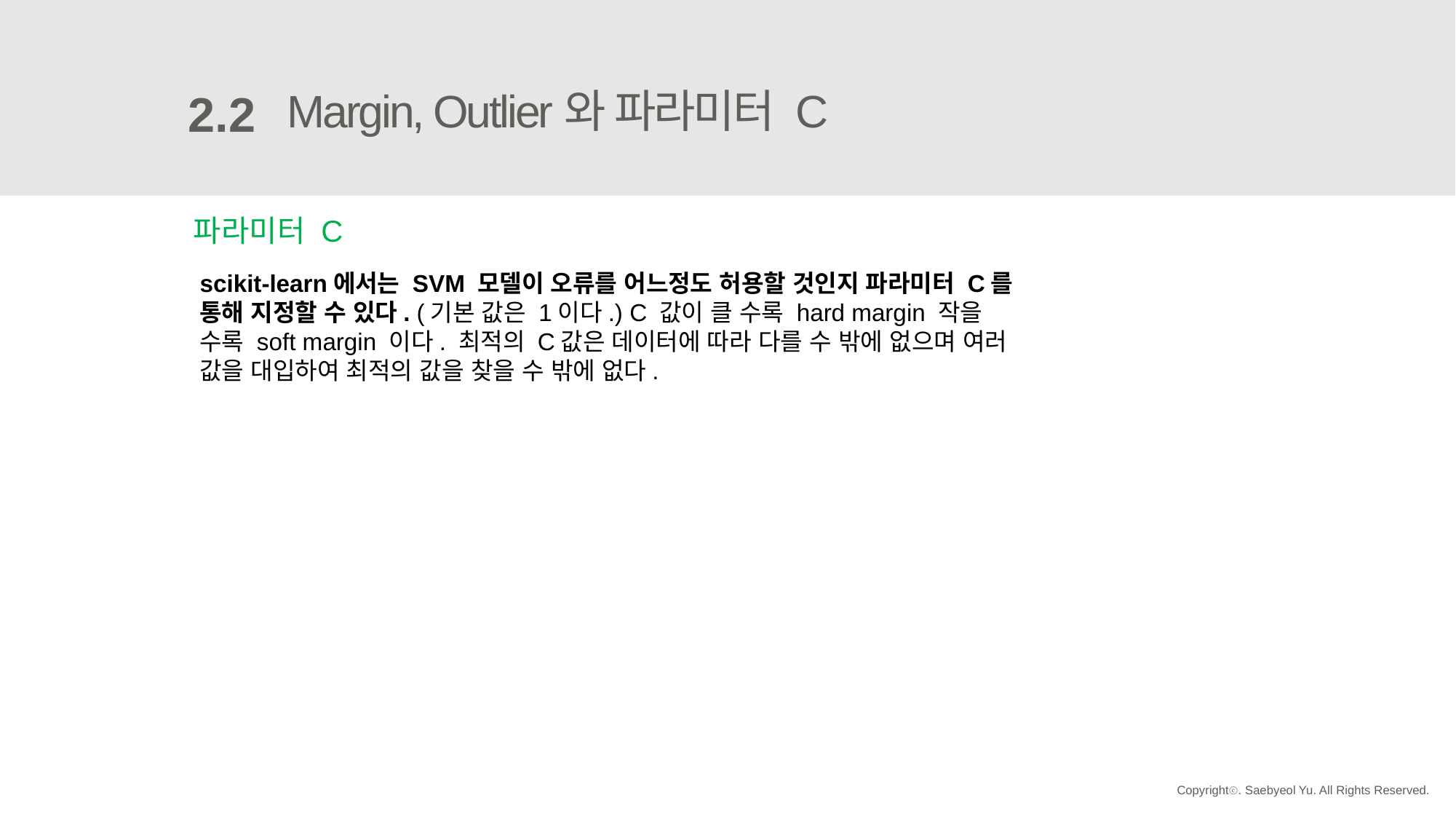

Margin, Outlier와 파라미터 C
2.2
파라미터 C
scikit-learn에서는 SVM 모델이 오류를 어느정도 허용할 것인지 파라미터 C를 통해 지정할 수 있다. (기본 값은 1이다.) C 값이 클 수록 hard margin 작을 수록 soft margin 이다. 최적의 C값은 데이터에 따라 다를 수 밖에 없으며 여러 값을 대입하여 최적의 값을 찾을 수 밖에 없다.